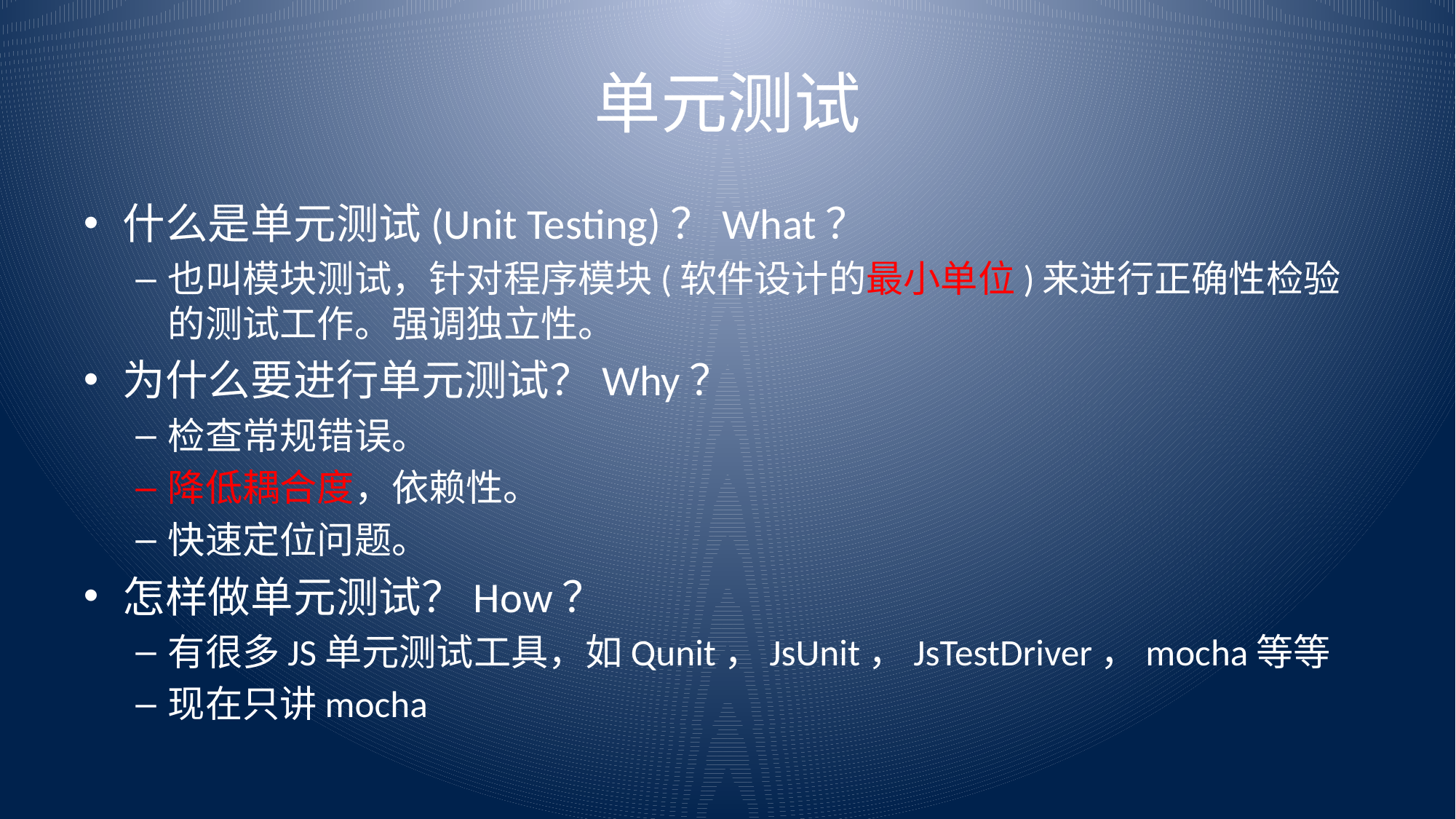

# 单元测试
什么是单元测试(Unit Testing)？What？
也叫模块测试，针对程序模块(软件设计的最小单位)来进行正确性检验的测试工作。强调独立性。
为什么要进行单元测试？Why？
检查常规错误。
降低耦合度，依赖性。
快速定位问题。
怎样做单元测试？How？
有很多JS单元测试工具，如Qunit，JsUnit，JsTestDriver，mocha等等
现在只讲mocha